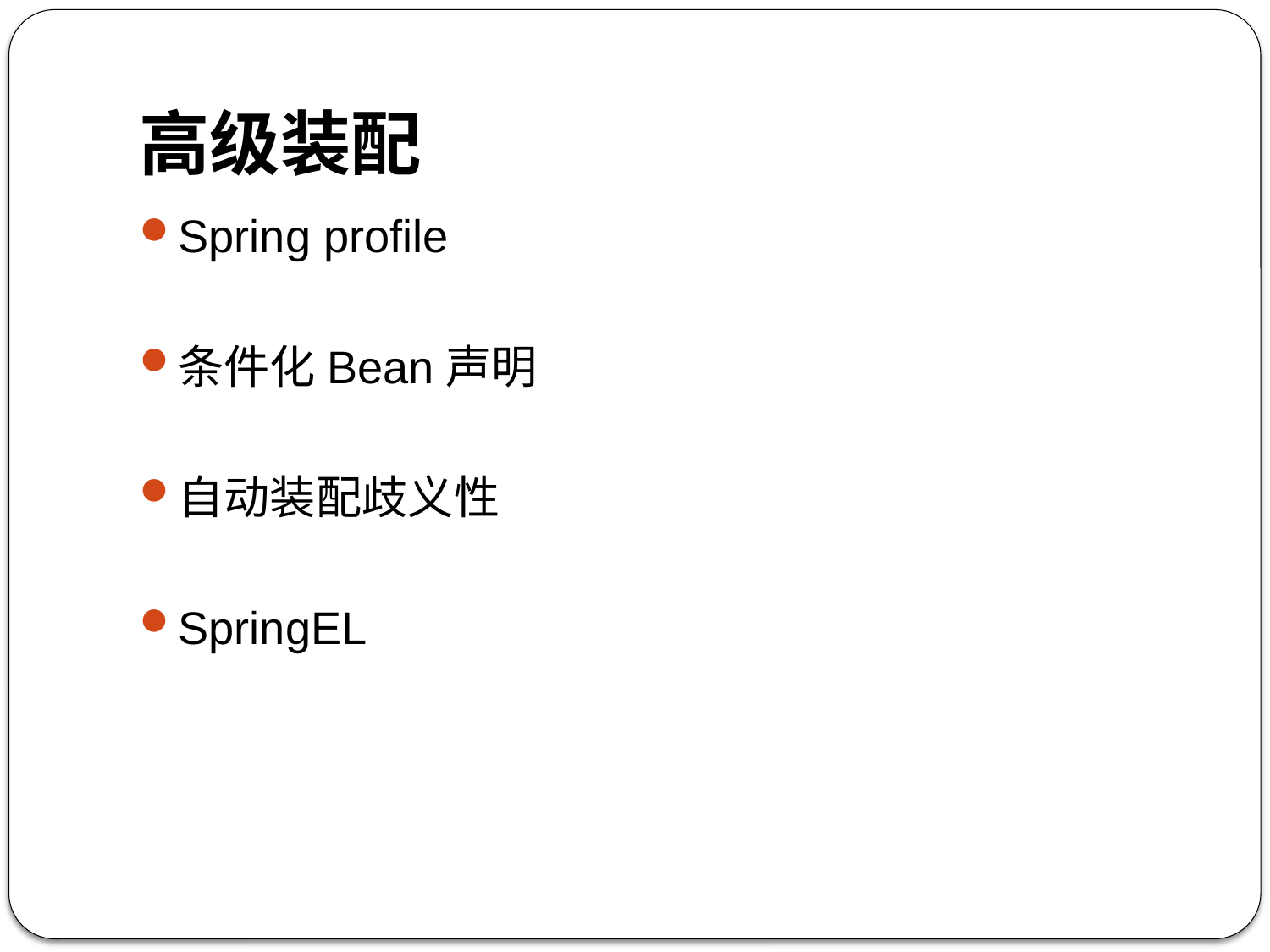

# 高级装配
Spring profile

条件化Bean声明

自动装配歧义性

SpringEL